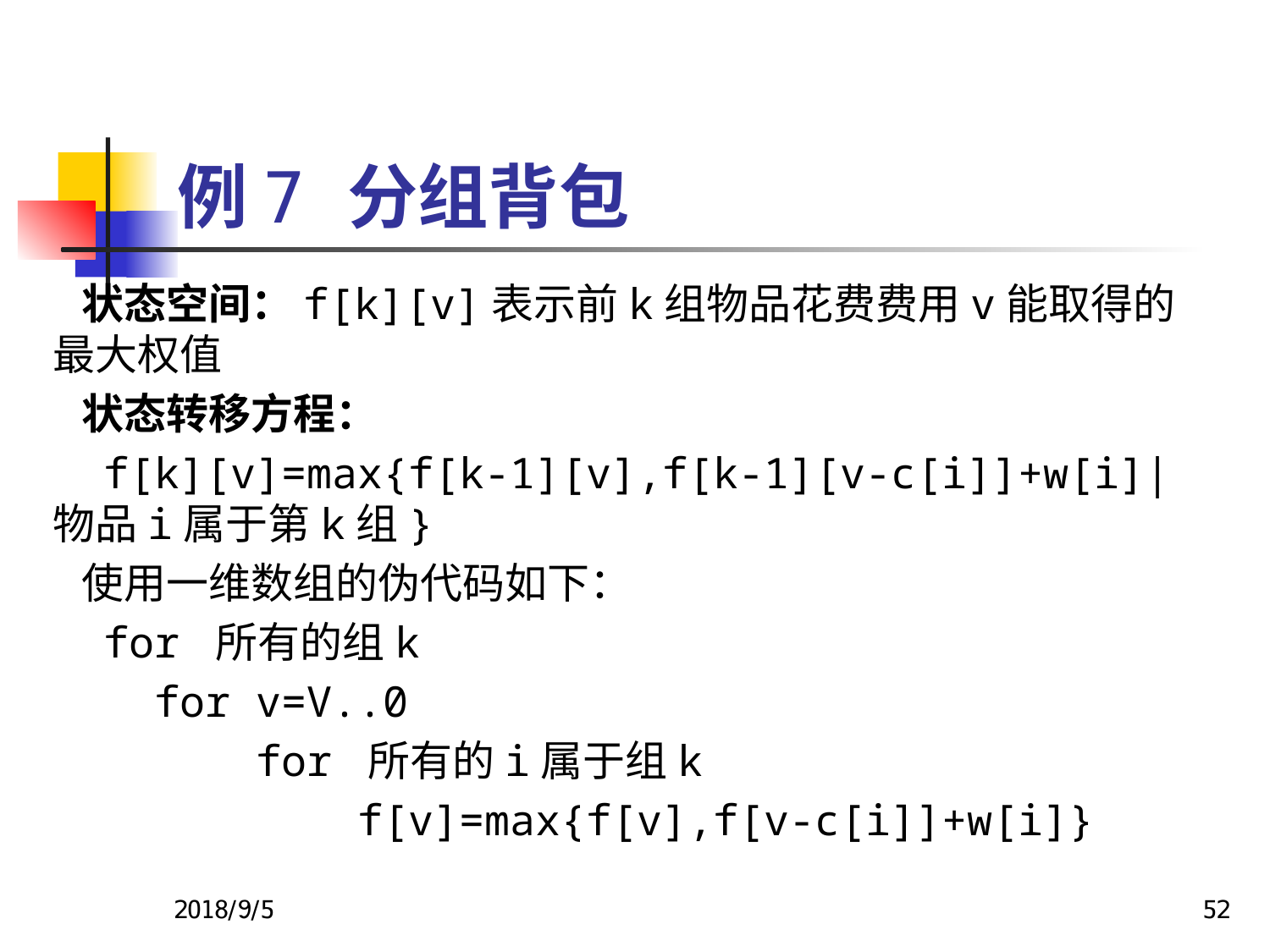

# 例7 分组背包
  状态空间：f[k][v]表示前k组物品花费费用v能取得的最大权值
  状态转移方程：
  f[k][v]=max{f[k-1][v],f[k-1][v-c[i]]+w[i]|物品i属于第k组}
  使用一维数组的伪代码如下：
  for 所有的组k
    for v=V..0
        for 所有的i属于组k
            f[v]=max{f[v],f[v-c[i]]+w[i]}
2018/9/5
52